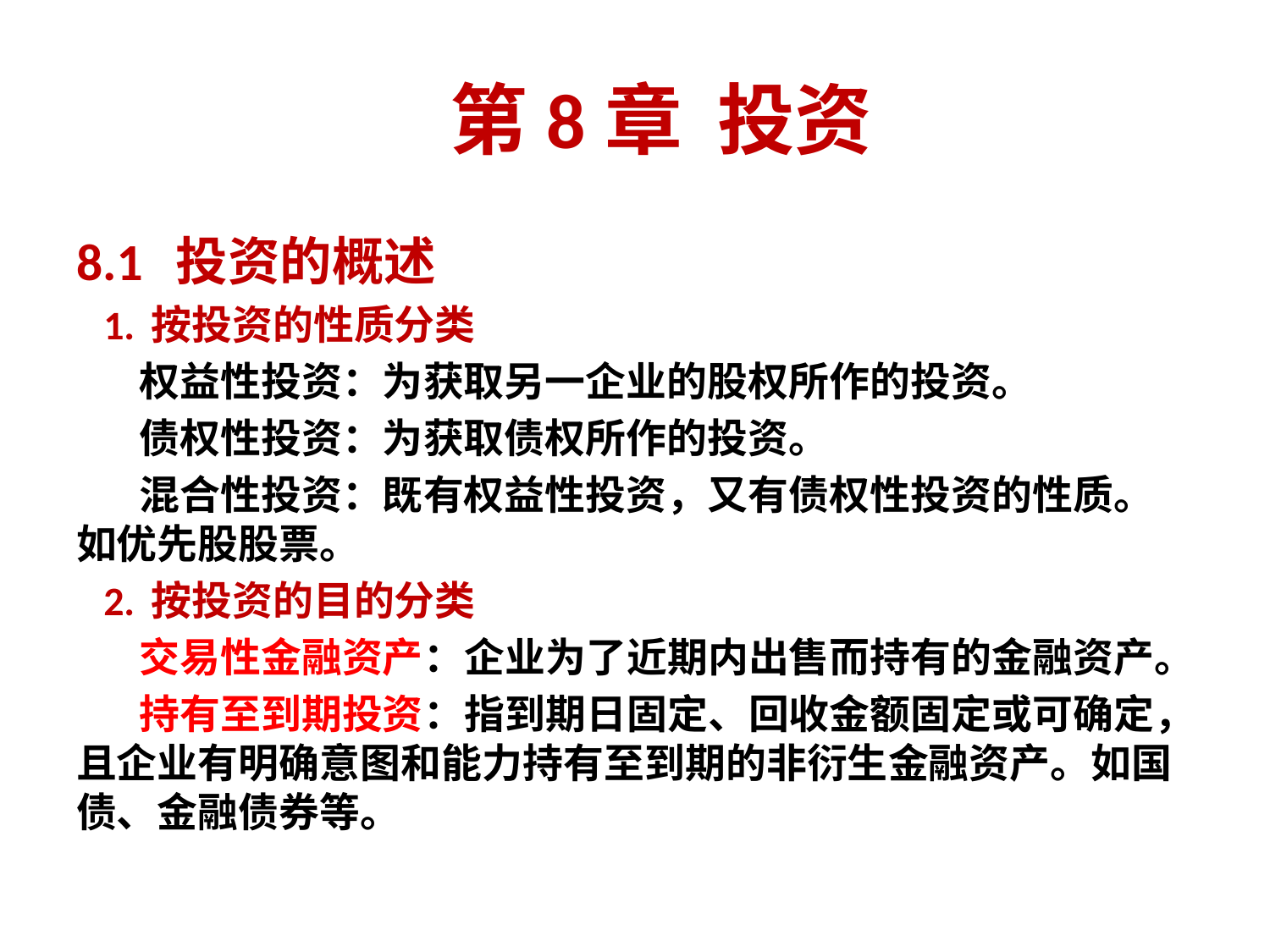

# 第8章  投资
8.1  投资的概述
   1. 按投资的性质分类
      权益性投资：为获取另一企业的股权所作的投资。
      债权性投资：为获取债权所作的投资。
      混合性投资：既有权益性投资，又有债权性投资的性质。如优先股股票。
   2. 按投资的目的分类
      交易性金融资产：企业为了近期内出售而持有的金融资产。
      持有至到期投资：指到期日固定、回收金额固定或可确定，且企业有明确意图和能力持有至到期的非衍生金融资产。如国债、金融债券等。